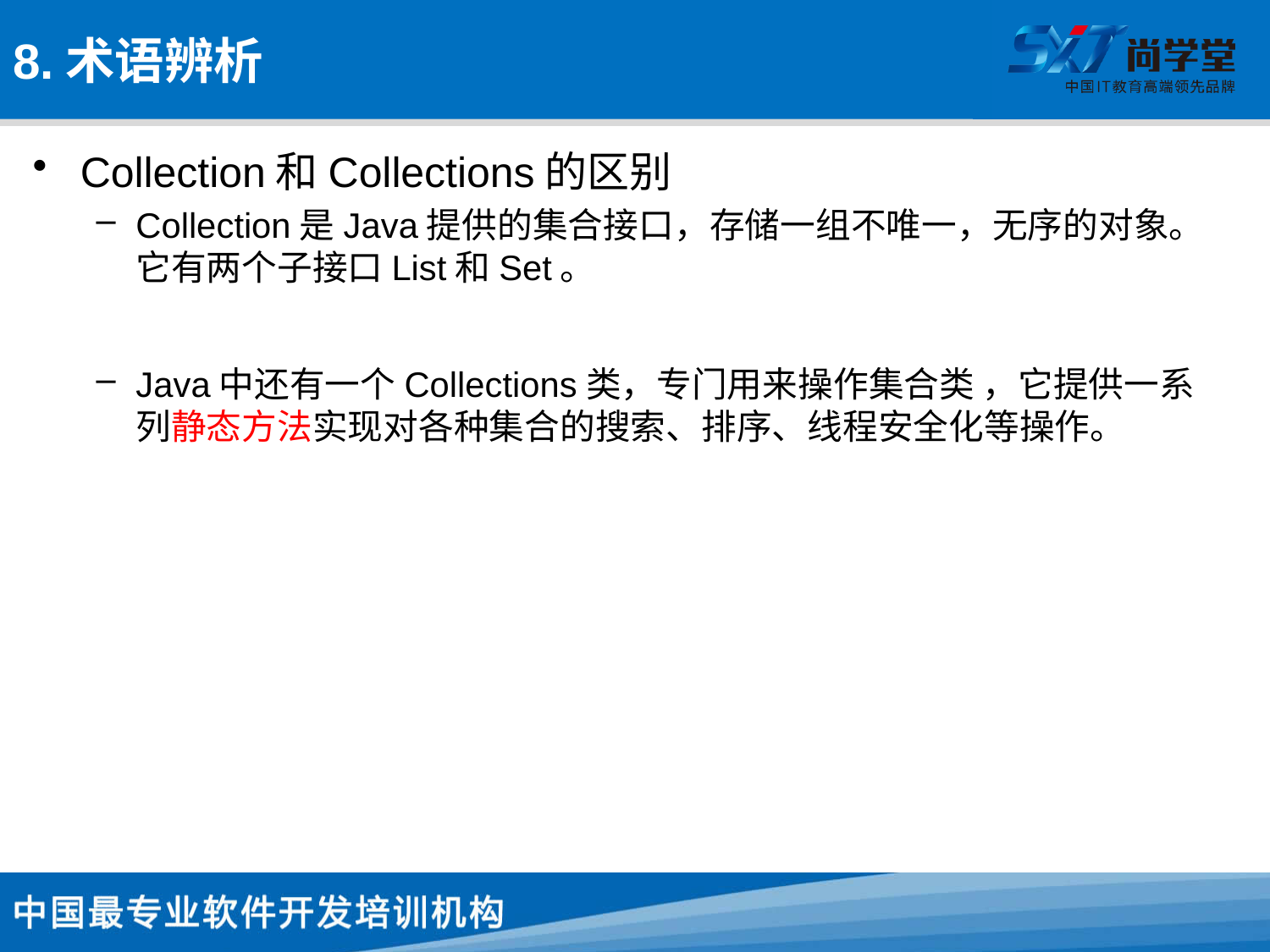

# 8.术语辨析
Collection和Collections的区别
Collection是Java提供的集合接口，存储一组不唯一，无序的对象。它有两个子接口List和Set。

Java中还有一个Collections类，专门用来操作集合类 ，它提供一系列静态方法实现对各种集合的搜索、排序、线程安全化等操作。